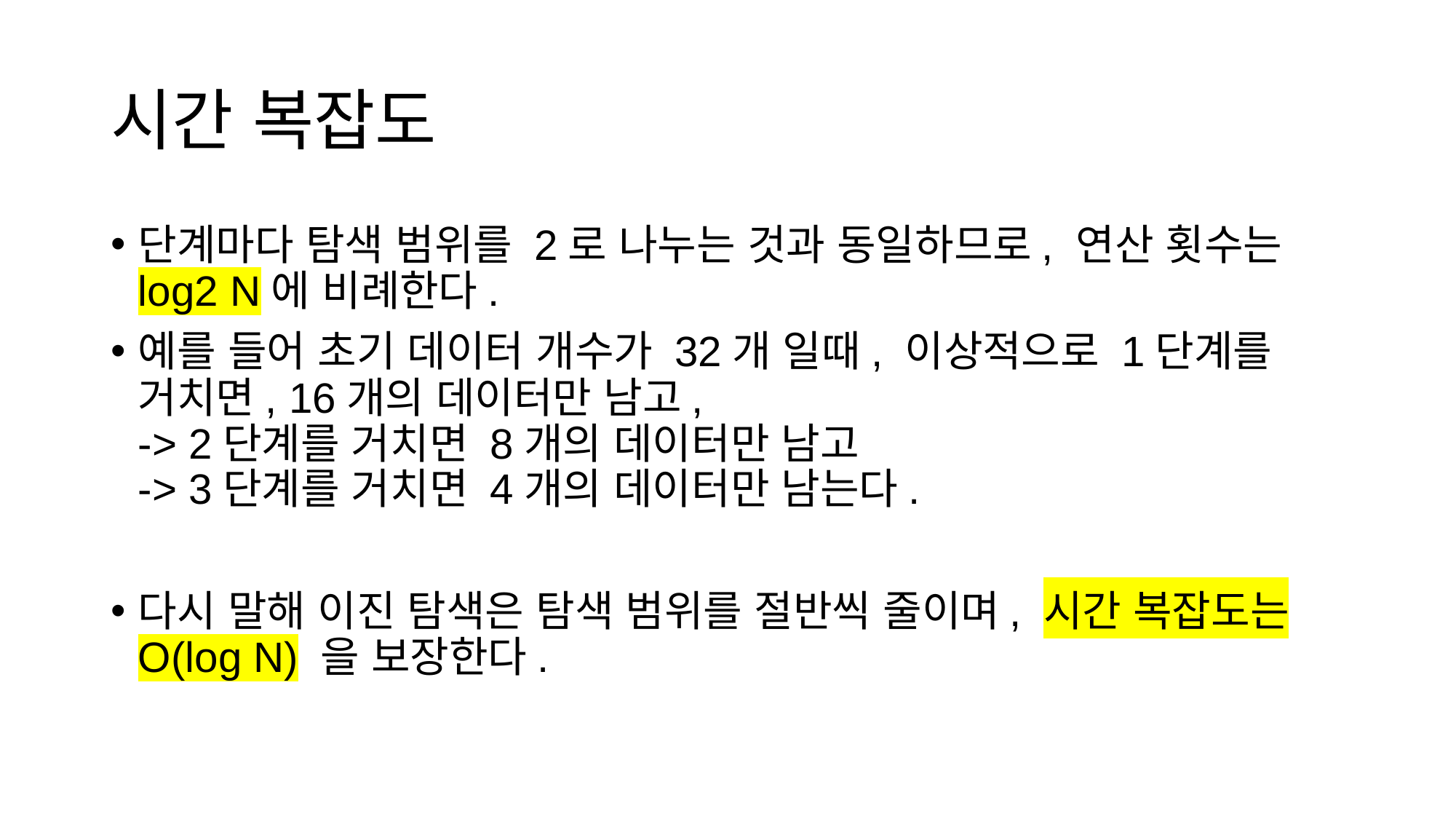

# 시간 복잡도
단계마다 탐색 범위를 2로 나누는 것과 동일하므로, 연산 횟수는 log2 N에 비례한다.
예를 들어 초기 데이터 개수가 32개 일때, 이상적으로 1단계를 거치면, 16개의 데이터만 남고,
-> 2단계를 거치면 8개의 데이터만 남고
-> 3단계를 거치면 4개의 데이터만 남는다.

다시 말해 이진 탐색은 탐색 범위를 절반씩 줄이며, 시간 복잡도는 O(log N) 을 보장한다.